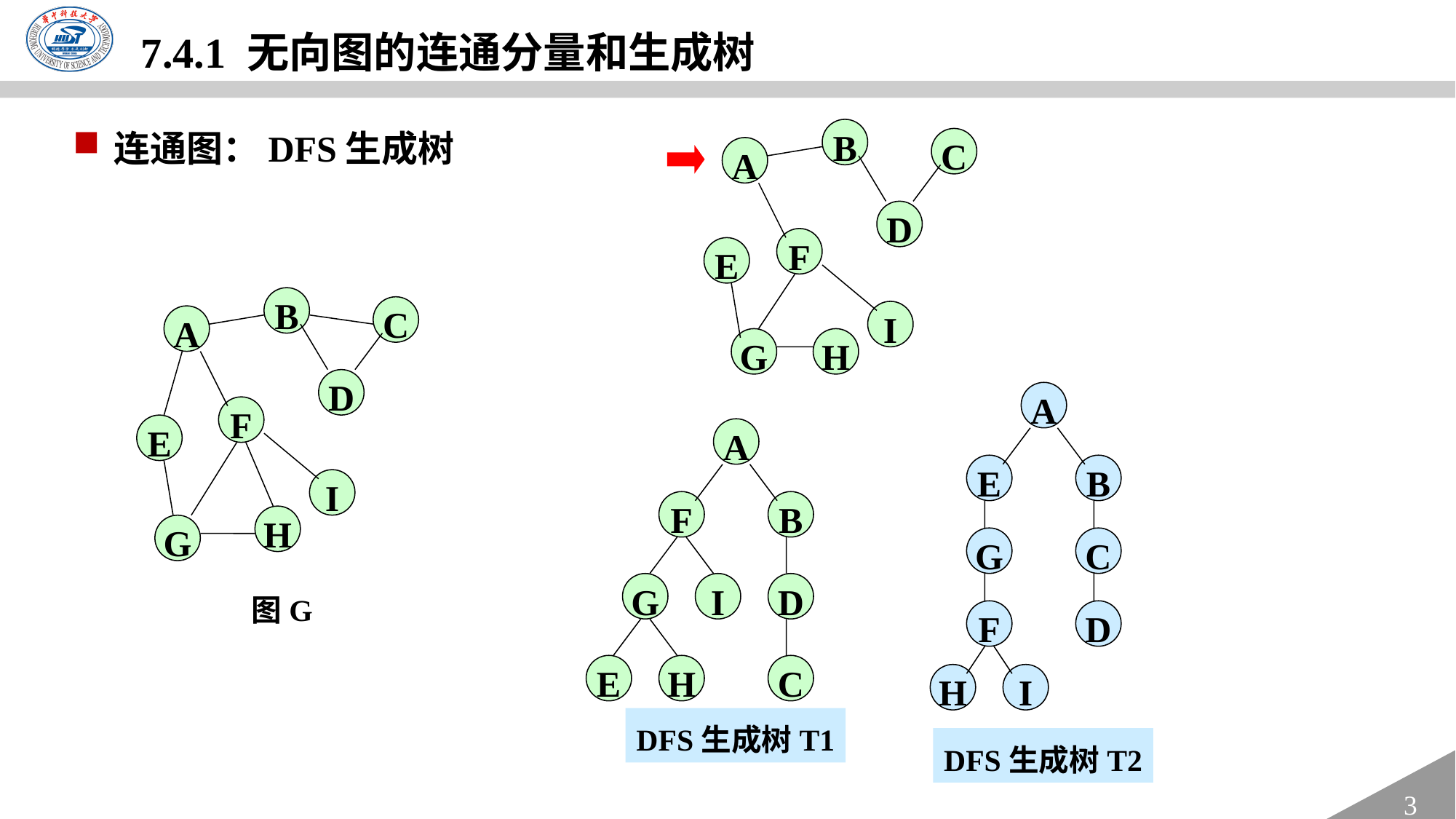

7.4.1 无向图的连通分量和生成树
连通图：DFS生成树
B
C
A

D
F
E

B
C
I
A

G
H

D
A
F
E
A

E
B

I
F
B

H
G
G
C

G
I
D

图G
F
D

E
H
C
H
I
DFS生成树T1
DFS生成树T2